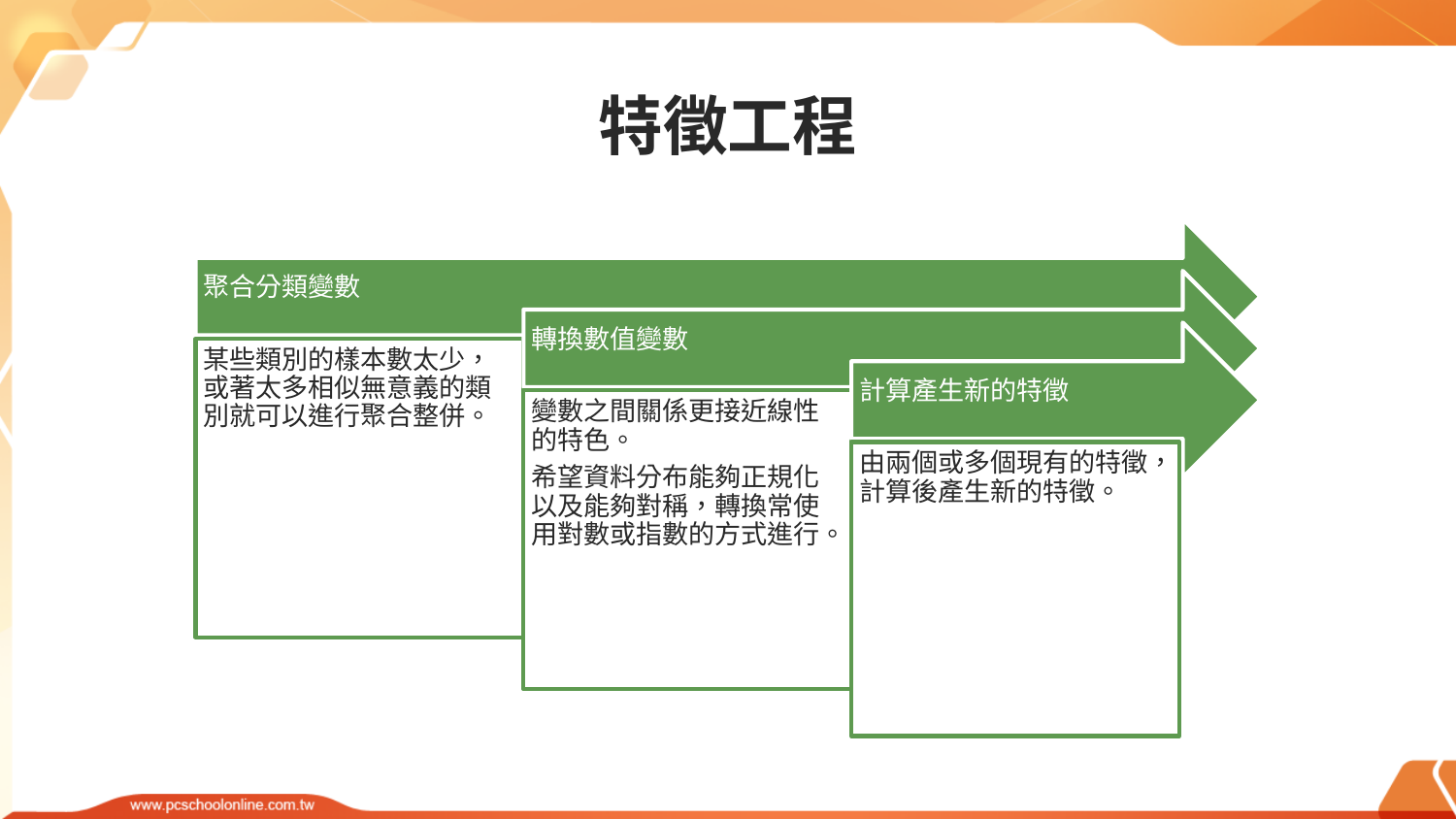

# 特徵工程
聚合分類變數
某些類別的樣本數太少，或著太多相似無意義的類別就可以進行聚合整併。
轉換數值變數
變數之間關係更接近線性的特色。
希望資料分布能夠正規化以及能夠對稱，轉換常使用對數或指數的方式進行。
計算產生新的特徵
由兩個或多個現有的特徵，計算後產生新的特徵。